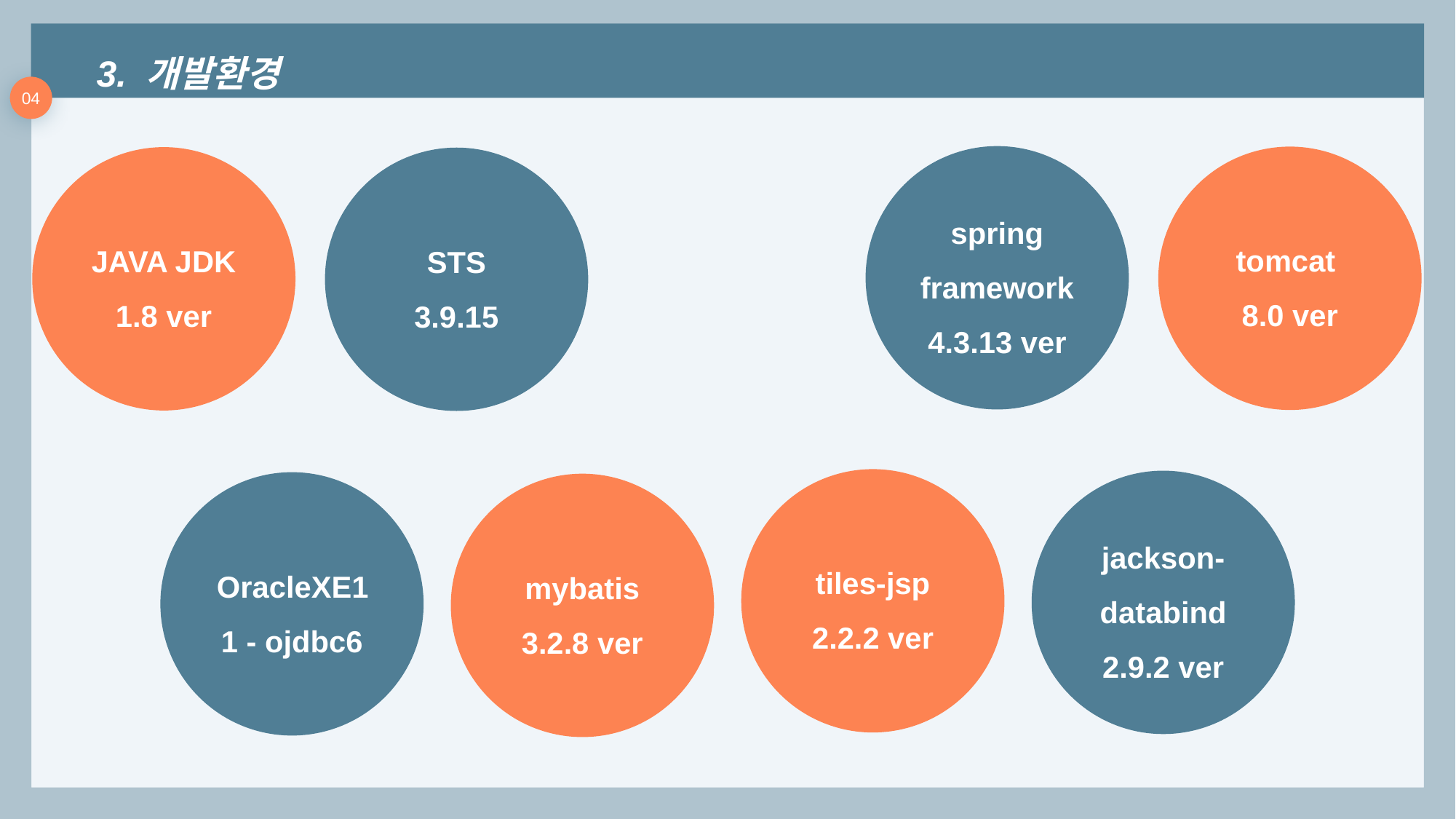

3. 개발환경
04
spring
framework
4.3.13 ver
tomcat
8.0 ver
JAVA JDK
1.8 ver
STS
3.9.15
tiles-jsp
2.2.2 ver
jackson-databind
2.9.2 ver
OracleXE11 - ojdbc6
mybatis 3.2.8 ver